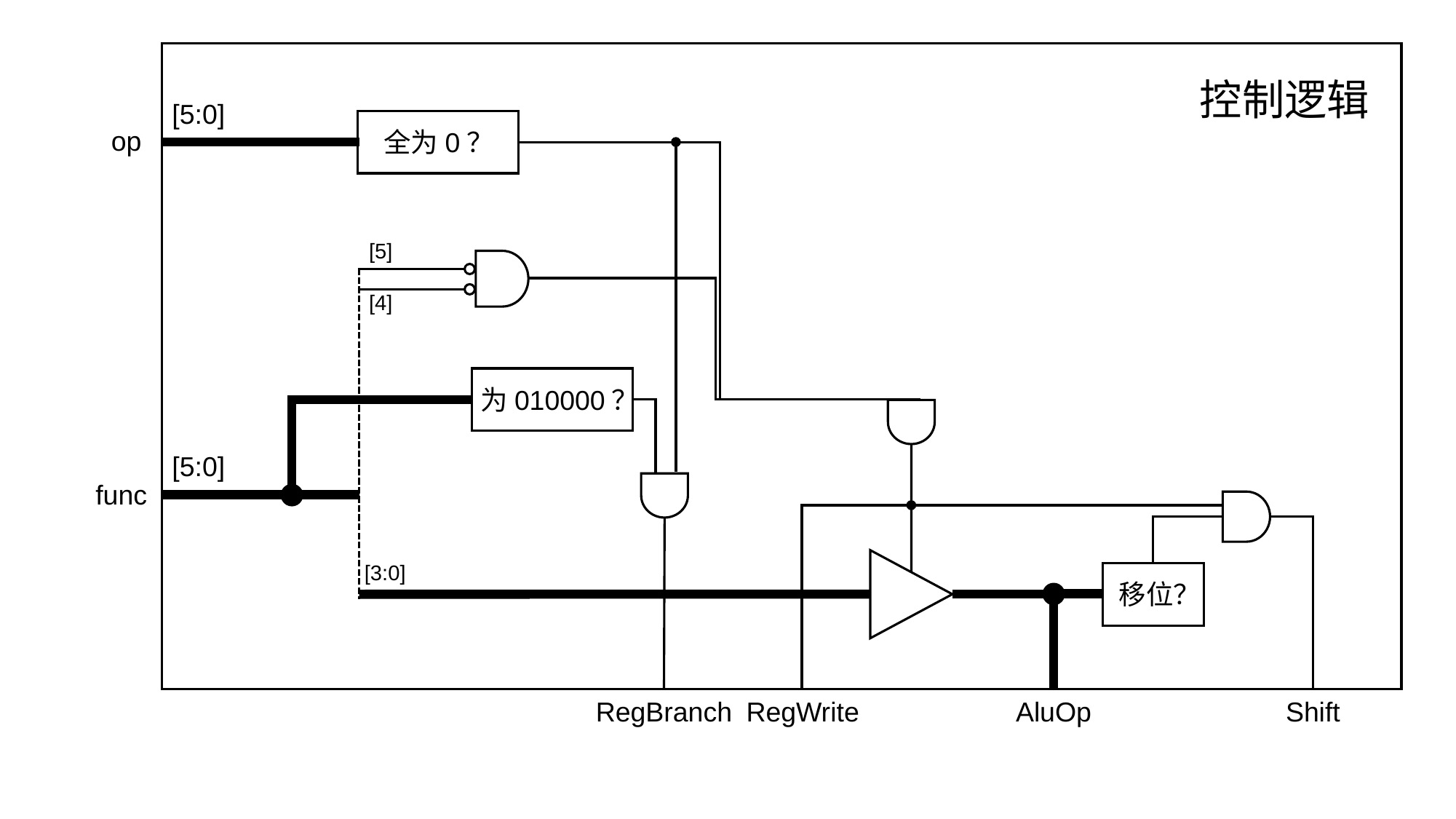

控制逻辑
[5:0]

op
全为0？

[5]

[4]

为010000？

[5:0]

func

[3:0]

移位？

RegBranch
RegWrite
AluOp
Shift